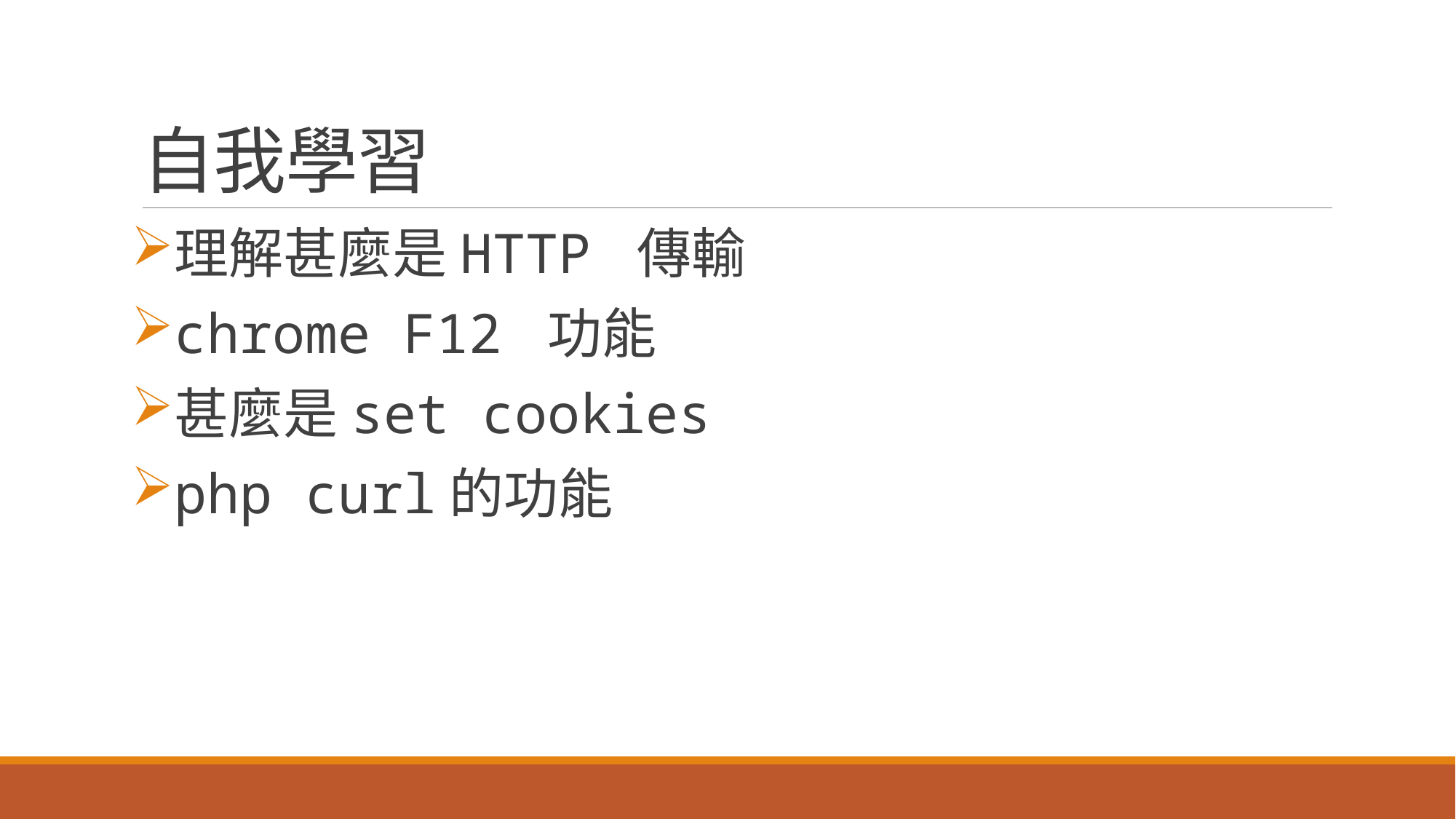

# 自我學習
理解甚麼是HTTP 傳輸
chrome F12 功能
甚麼是set cookies
php curl的功能